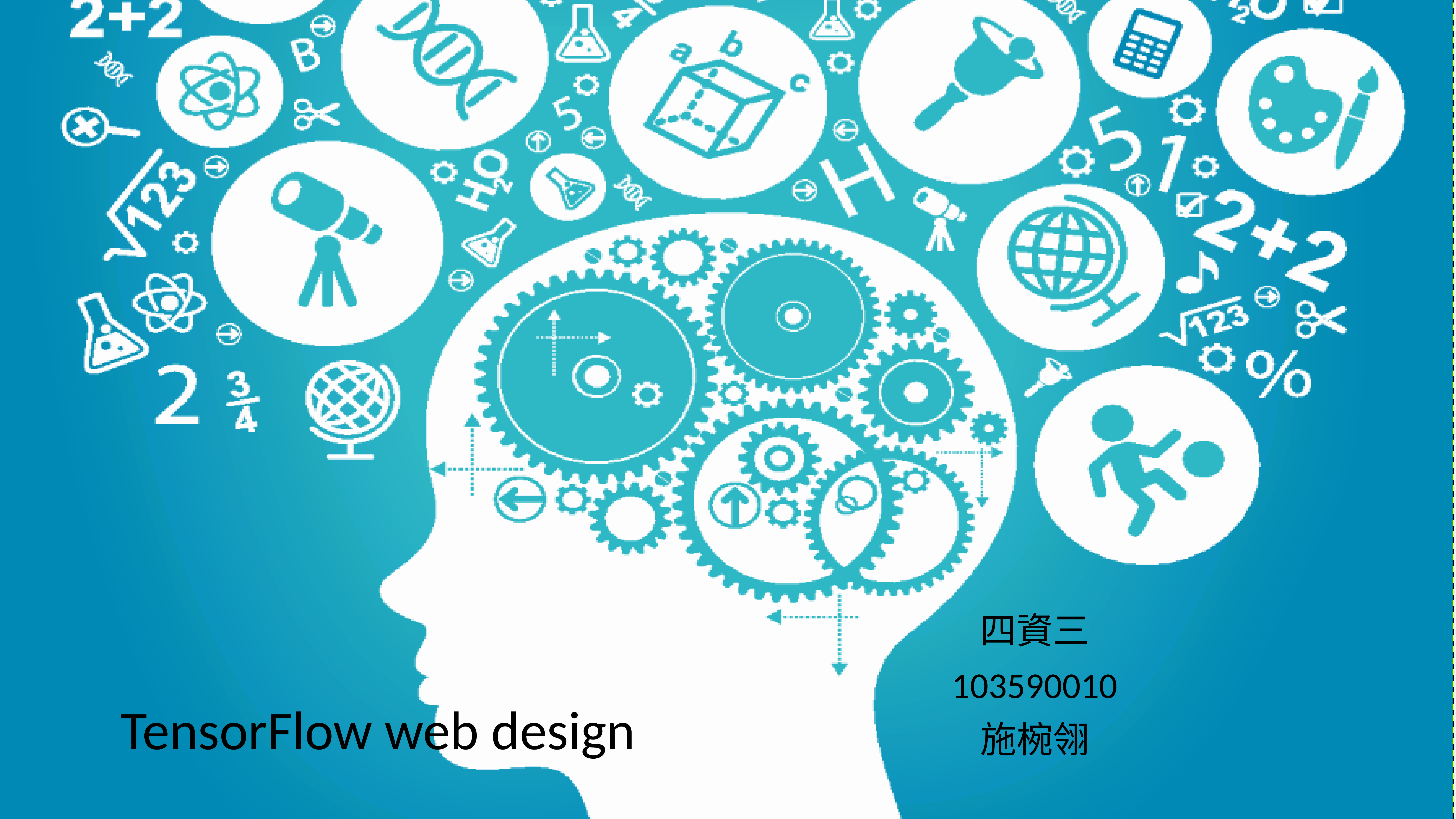

四資三
103590010
施椀翎
# TensorFlow web design